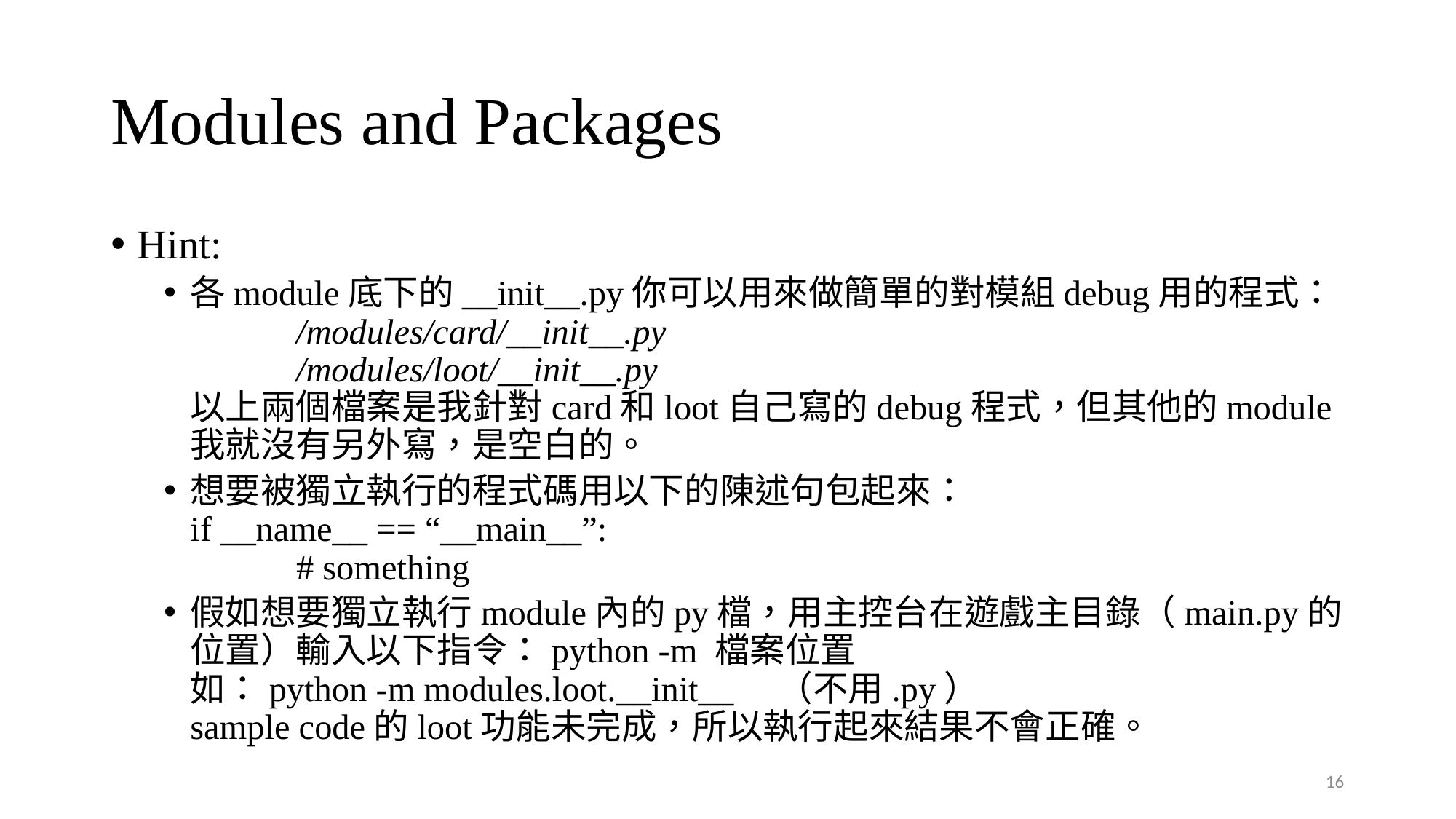

# Modules and Packages
Hint:
各module底下的__init__.py你可以用來做簡單的對模組debug用的程式：
	/modules/card/__init__.py
	/modules/loot/__init__.py
以上兩個檔案是我針對card和loot自己寫的debug程式，但其他的module我就沒有另外寫，是空白的。
想要被獨立執行的程式碼用以下的陳述句包起來：
if __name__ == “__main__”:
	# something
假如想要獨立執行module內的py檔，用主控台在遊戲主目錄（main.py的位置）輸入以下指令：python -m 檔案位置
如：python -m modules.loot.__init__　（不用.py）
sample code的loot功能未完成，所以執行起來結果不會正確。
16